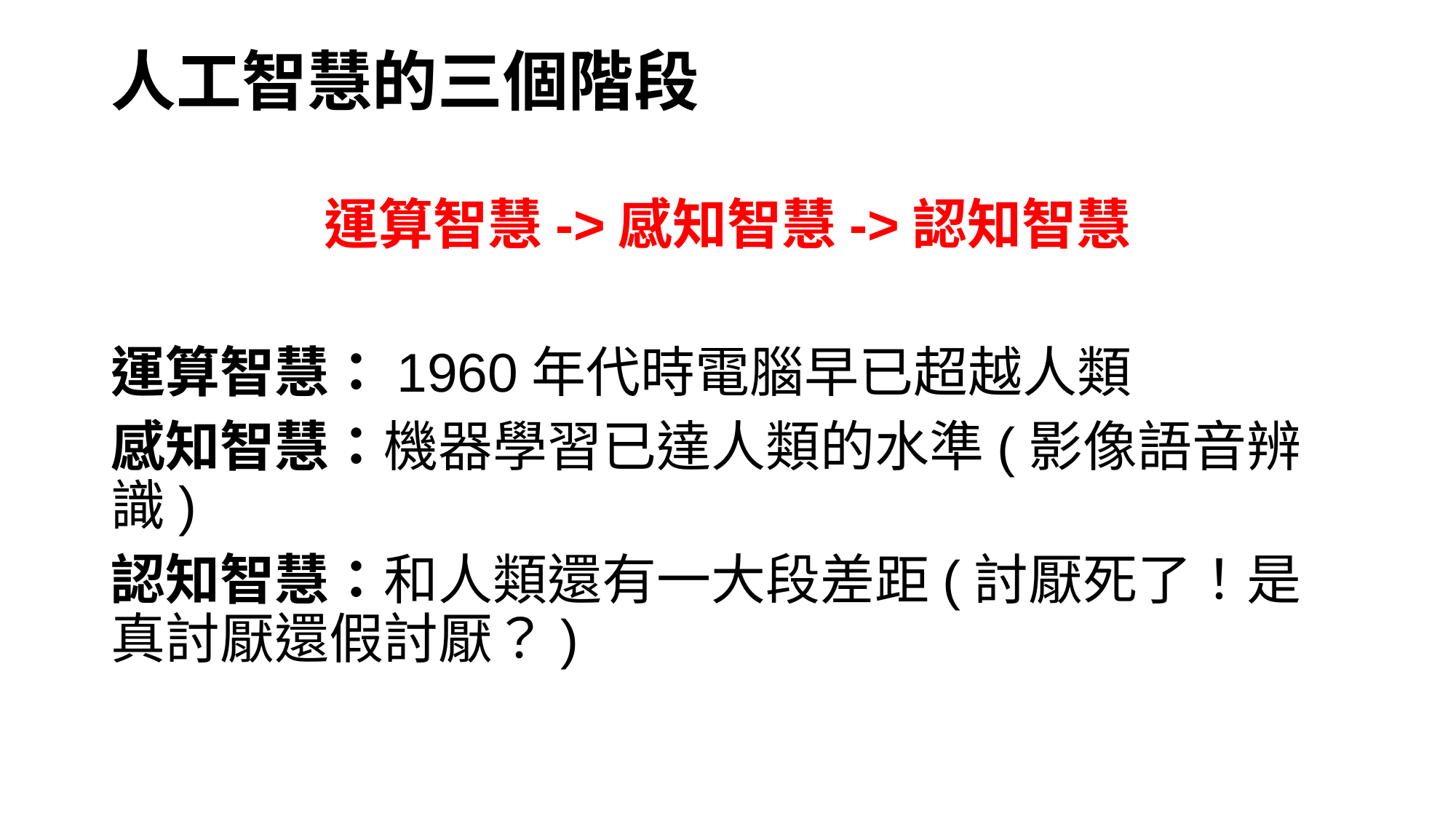

# 人工智慧的三個階段
運算智慧->感知智慧->認知智慧

運算智慧：1960年代時電腦早已超越人類
感知智慧：機器學習已達人類的水準(影像語音辨識)
認知智慧：和人類還有一大段差距(討厭死了！是真討厭還假討厭？)